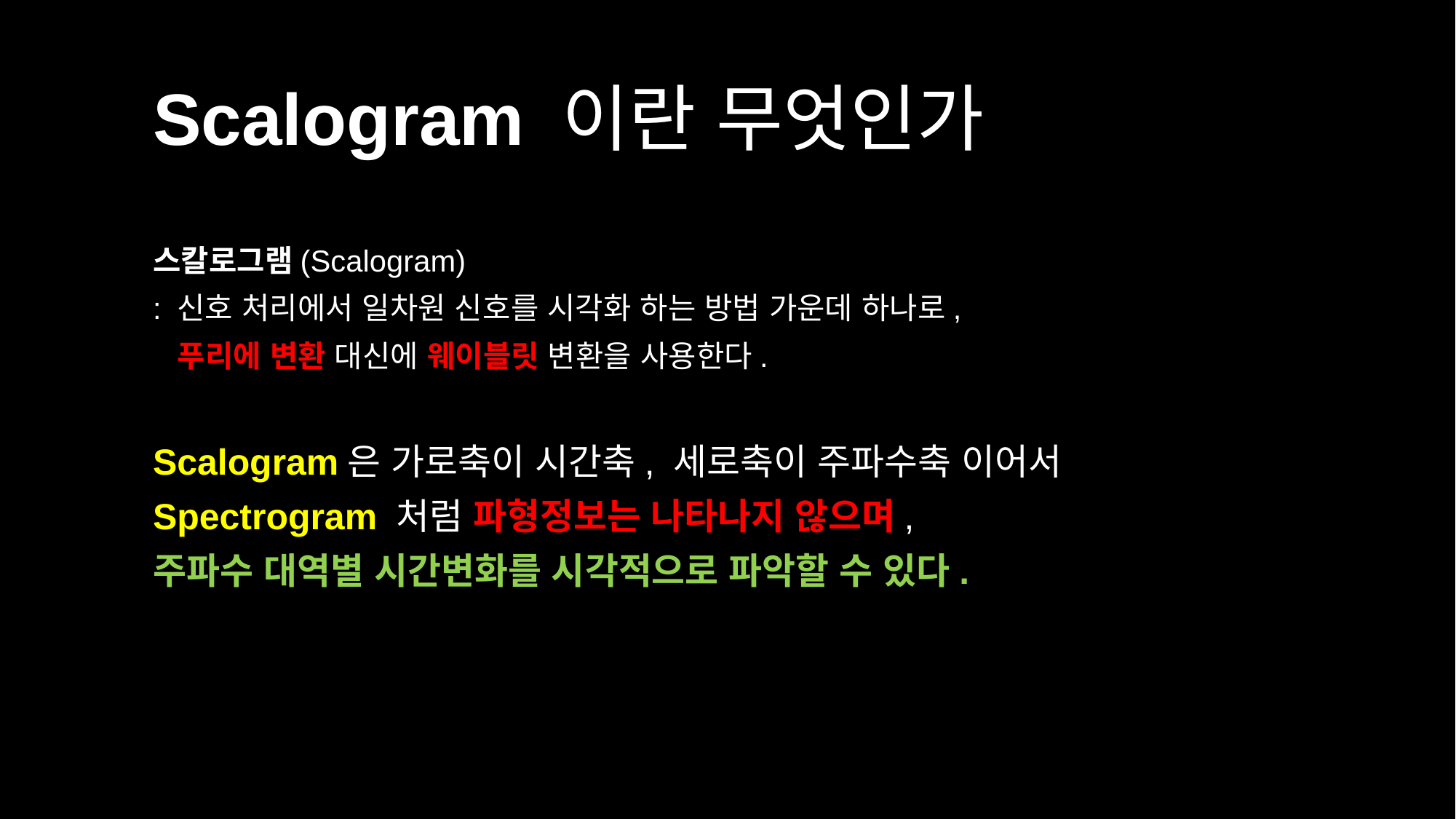

Scalogram 이란 무엇인가
스칼로그램(Scalogram)
: 신호 처리에서 일차원 신호를 시각화 하는 방법 가운데 하나로,
  푸리에 변환 대신에 웨이블릿 변환을 사용한다.

Scalogram은 가로축이 시간축, 세로축이 주파수축 이어서
Spectrogram 처럼 파형정보는 나타나지 않으며,
주파수 대역별 시간변화를 시각적으로 파악할 수 있다.